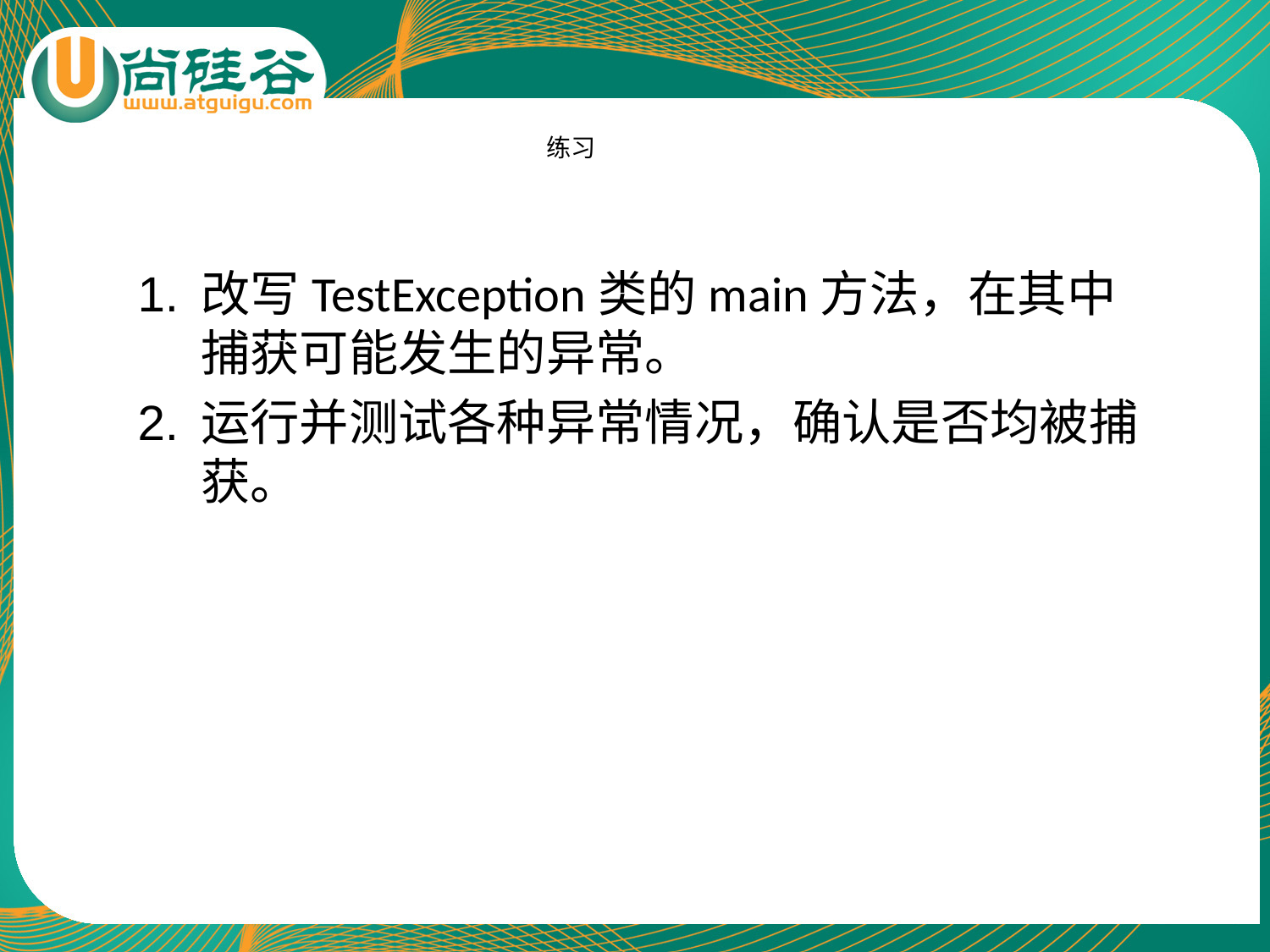

# 练习
改写TestException类的main方法，在其中捕获可能发生的异常。
运行并测试各种异常情况，确认是否均被捕获。